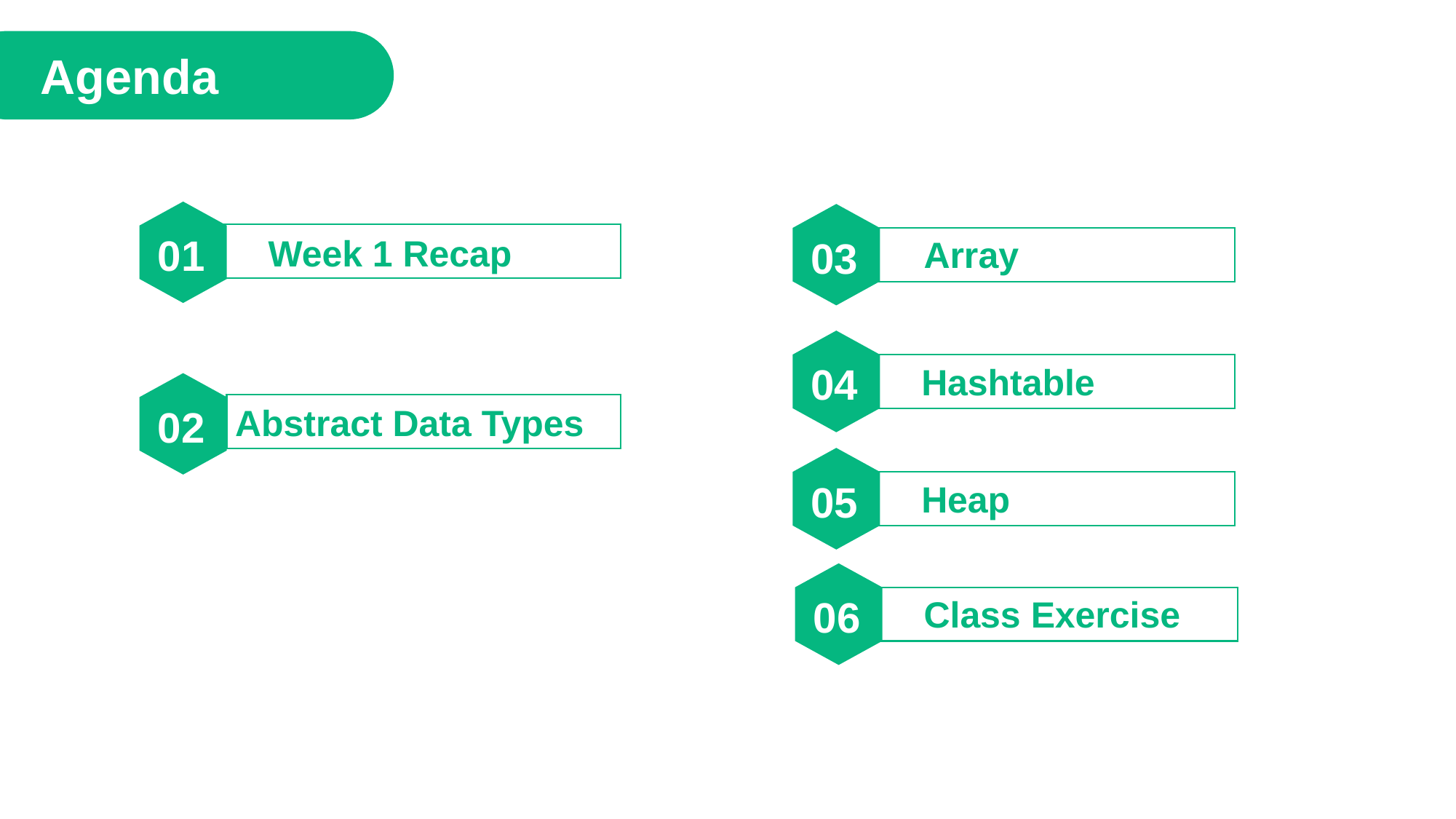

Agenda

01

03

Week 1 Recap
Array

竞争对手分析

04
Hashtable

产品定位分析

02
Abstract Data Types

05
Heap

06
Class Exercise